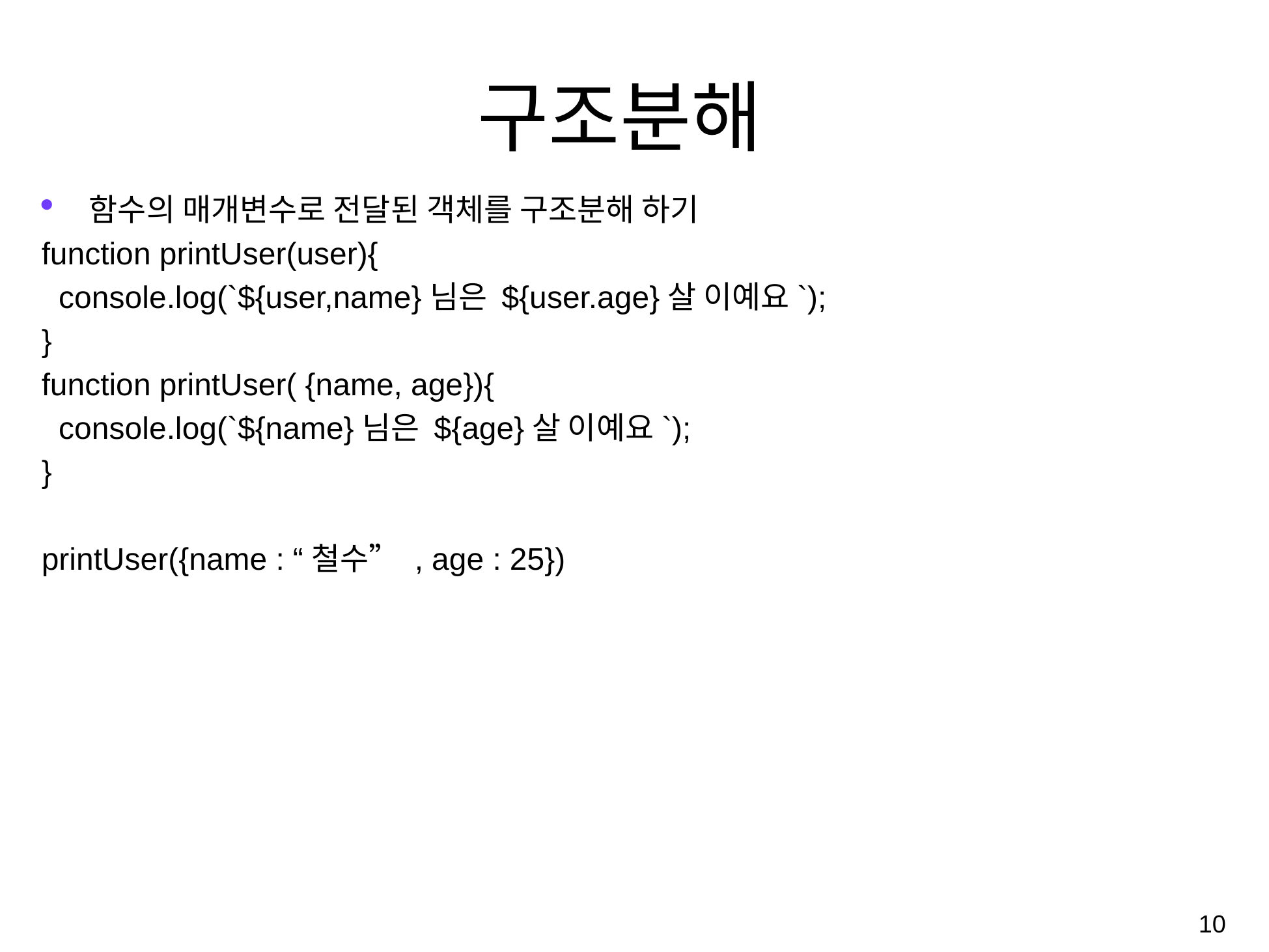

# 구조분해
함수의 매개변수로 전달된 객체를 구조분해 하기
function printUser(user){
  console.log(`${user,name}님은 ${user.age}살 이예요`);
}
function printUser( {name, age}){
  console.log(`${name}님은 ${age}살 이예요`);
}

printUser({name : “철수” , age : 25})
10